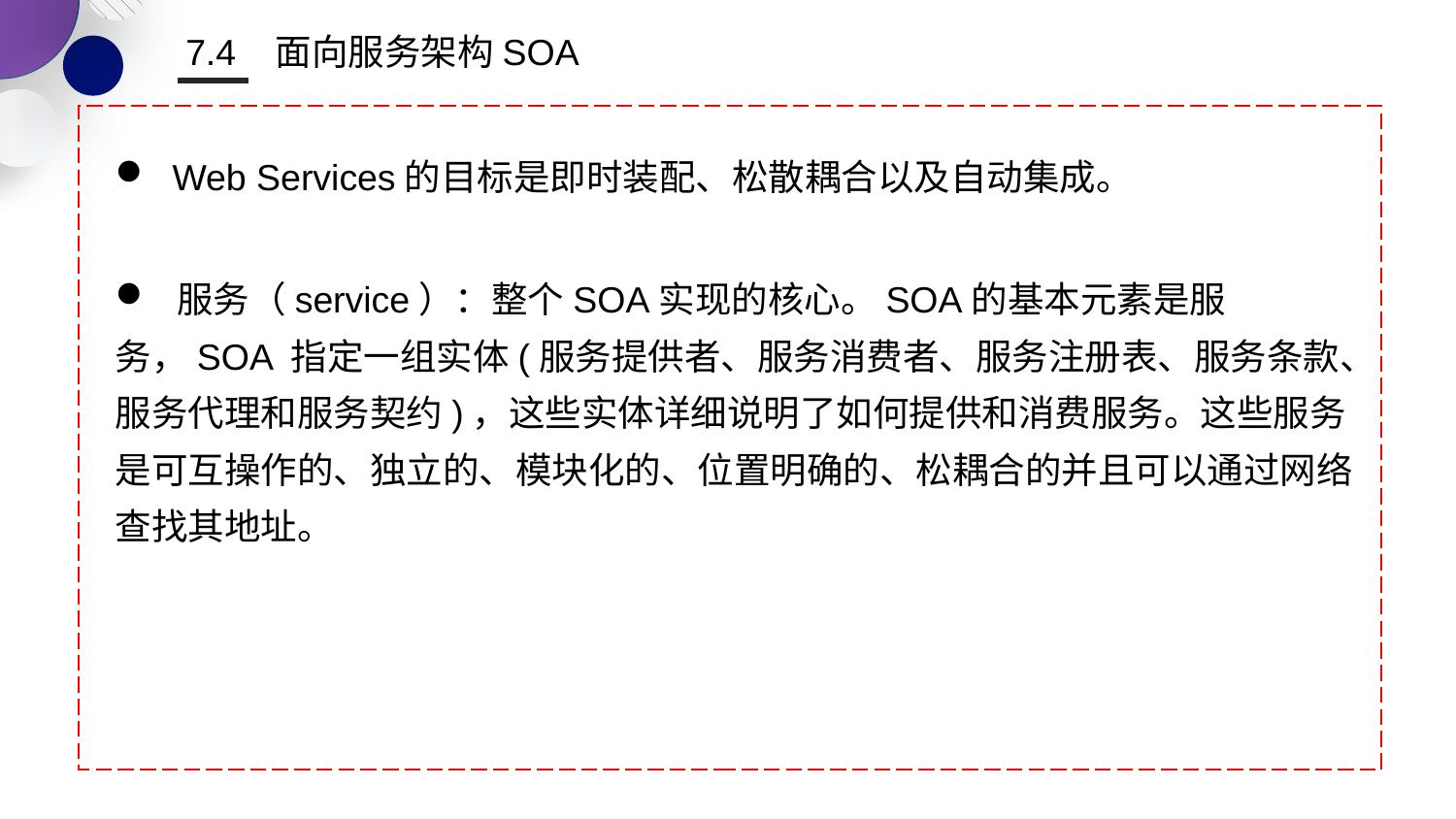

7.4   面向服务架构SOA

  Web Services的目标是即时装配、松散耦合以及自动集成。

  服务（service）：整个SOA实现的核心。SOA的基本元素是服务，SOA 指定一组实体(服务提供者、服务消费者、服务注册表、服务条款、服务代理和服务契约)，这些实体详细说明了如何提供和消费服务。这些服务是可互操作的、独立的、模块化的、位置明确的、松耦合的并且可以通过网络查找其地址。